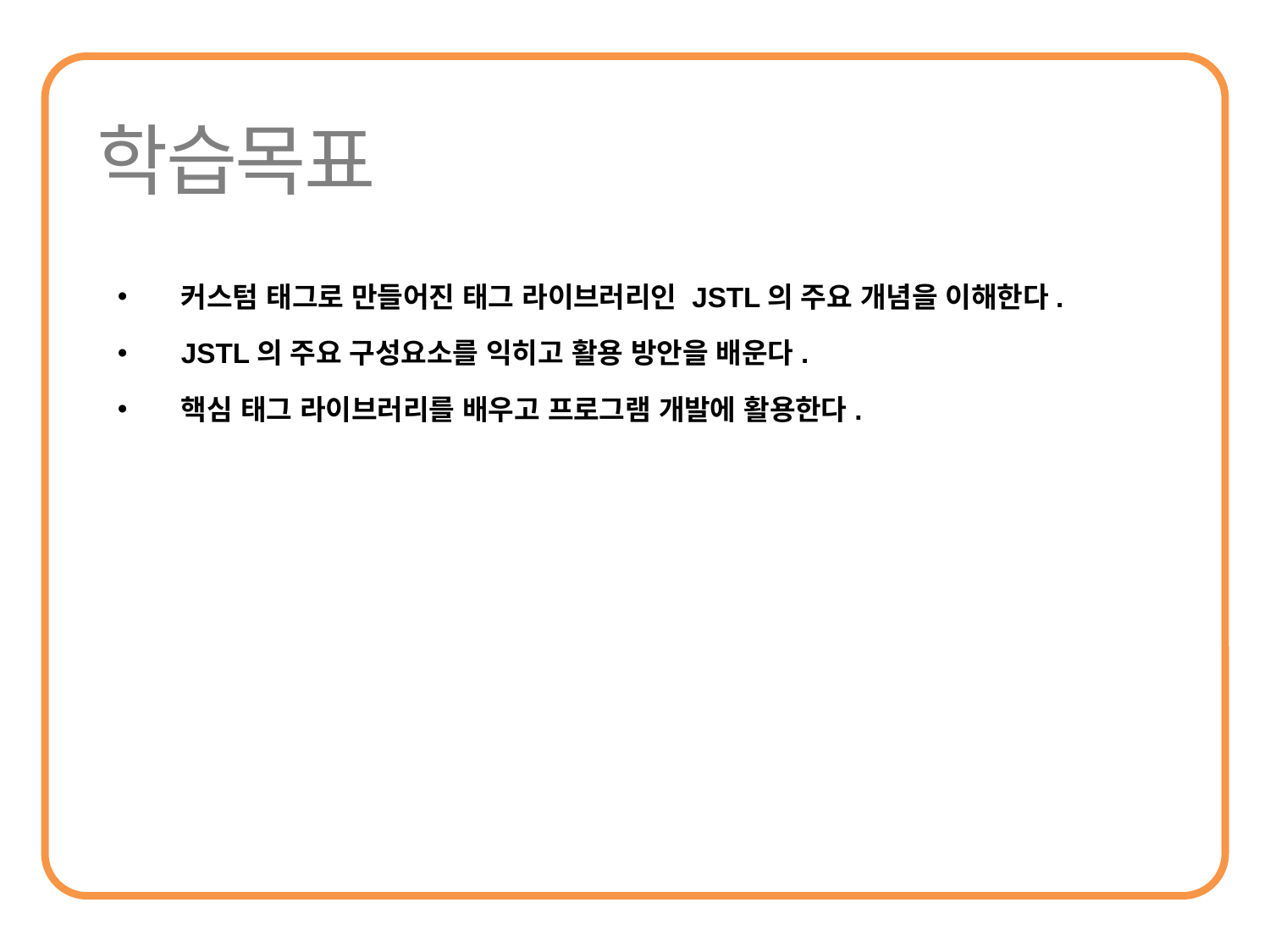

커스텀 태그로 만들어진 태그 라이브러리인 JSTL의 주요 개념을 이해한다.
JSTL의 주요 구성요소를 익히고 활용 방안을 배운다.
핵심 태그 라이브러리를 배우고 프로그램 개발에 활용한다.